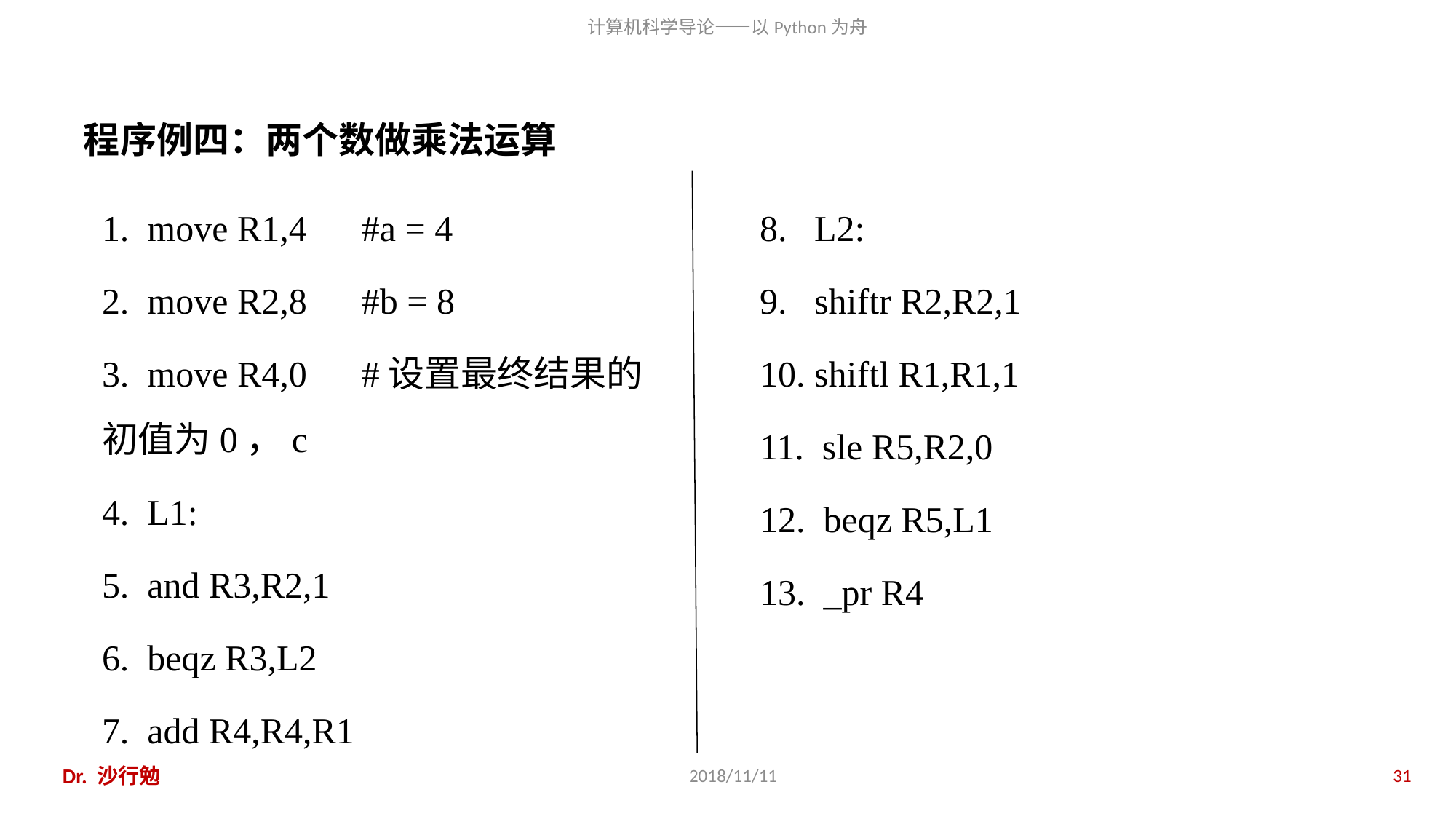

程序例四：两个数做乘法运算
1.  move R1,4      #a = 4
2.  move R2,8      #b = 8
3.  move R4,0      #设置最终结果的初值为0，c
4.  L1:
5.  and R3,R2,1
6.  beqz R3,L2
7.  add R4,R4,R1
8.   L2:
9.   shiftr R2,R2,1
10. shiftl R1,R1,1
11.  sle R5,R2,0
12.  beqz R5,L1
13.  _pr R4

Dr. 沙行勉
2018/11/11
31